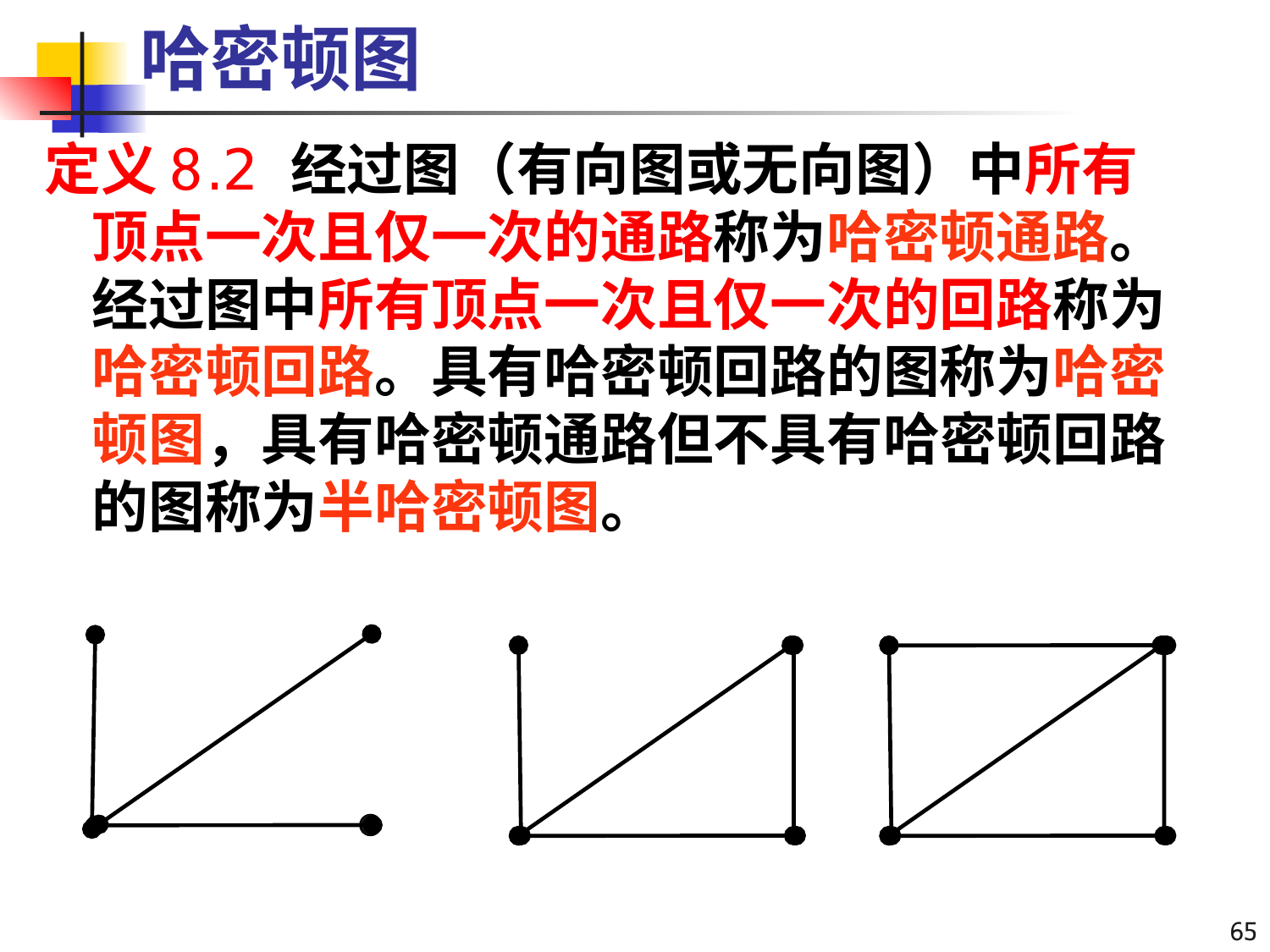

# 哈密顿图
定义8.2 经过图（有向图或无向图）中所有顶点一次且仅一次的通路称为哈密顿通路。经过图中所有顶点一次且仅一次的回路称为哈密顿回路。具有哈密顿回路的图称为哈密顿图，具有哈密顿通路但不具有哈密顿回路的图称为半哈密顿图。

65